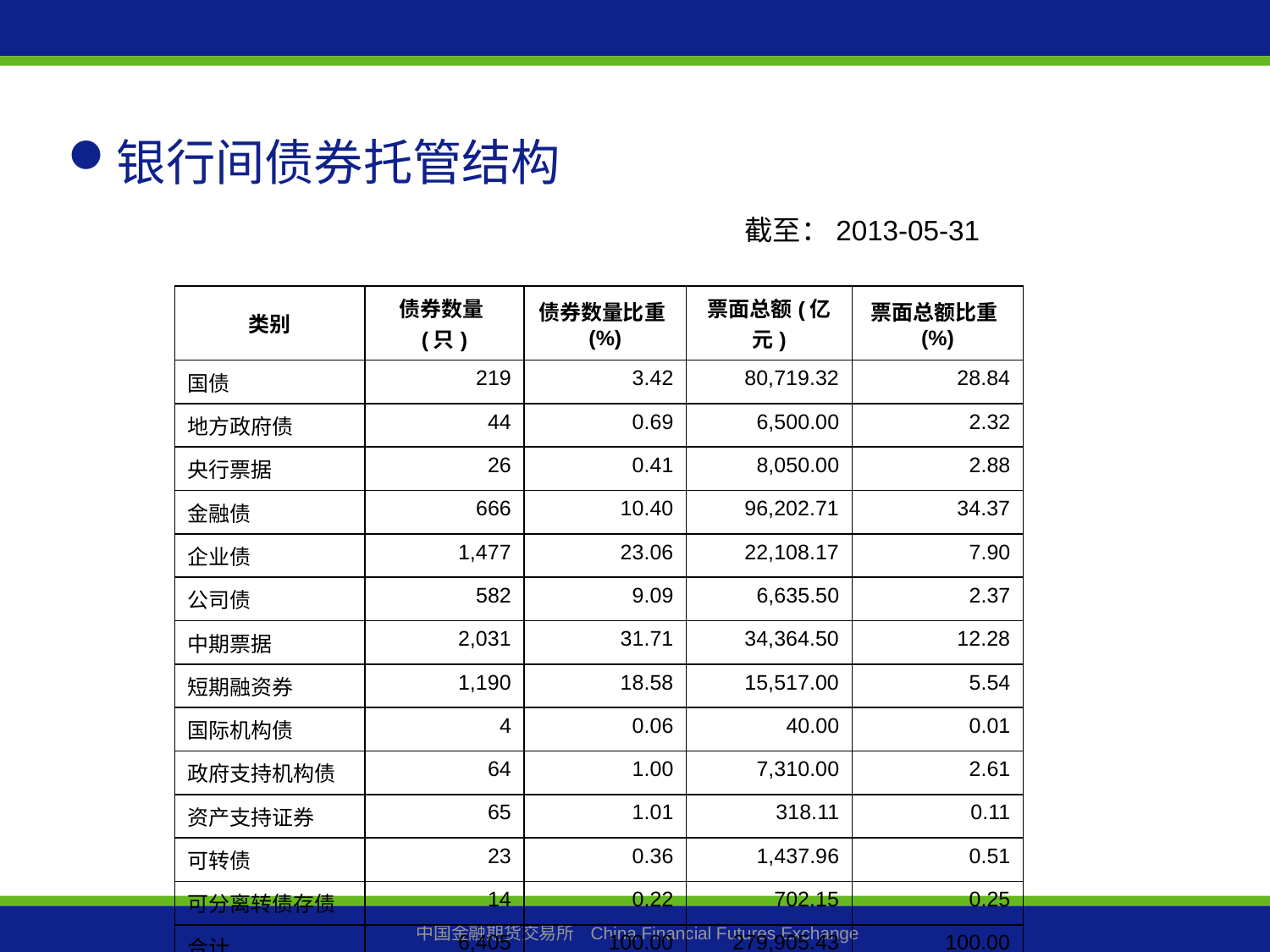

银行间债券托管结构
截至：2013-05-31
| 类别 | 债券数量(只) | 债券数量比重(%) | 票面总额(亿元) | 票面总额比重(%) |
| --- | --- | --- | --- | --- |
| 国债 | 219 | 3.42 | 80,719.32 | 28.84 |
| 地方政府债 | 44 | 0.69 | 6,500.00 | 2.32 |
| 央行票据 | 26 | 0.41 | 8,050.00 | 2.88 |
| 金融债 | 666 | 10.40 | 96,202.71 | 34.37 |
| 企业债 | 1,477 | 23.06 | 22,108.17 | 7.90 |
| 公司债 | 582 | 9.09 | 6,635.50 | 2.37 |
| 中期票据 | 2,031 | 31.71 | 34,364.50 | 12.28 |
| 短期融资券 | 1,190 | 18.58 | 15,517.00 | 5.54 |
| 国际机构债 | 4 | 0.06 | 40.00 | 0.01 |
| 政府支持机构债 | 64 | 1.00 | 7,310.00 | 2.61 |
| 资产支持证券 | 65 | 1.01 | 318.11 | 0.11 |
| 可转债 | 23 | 0.36 | 1,437.96 | 0.51 |
| 可分离转债存债 | 14 | 0.22 | 702.15 | 0.25 |
| 合计 | 6,405 | 100.00 | 279,905.43 | 100.00 |